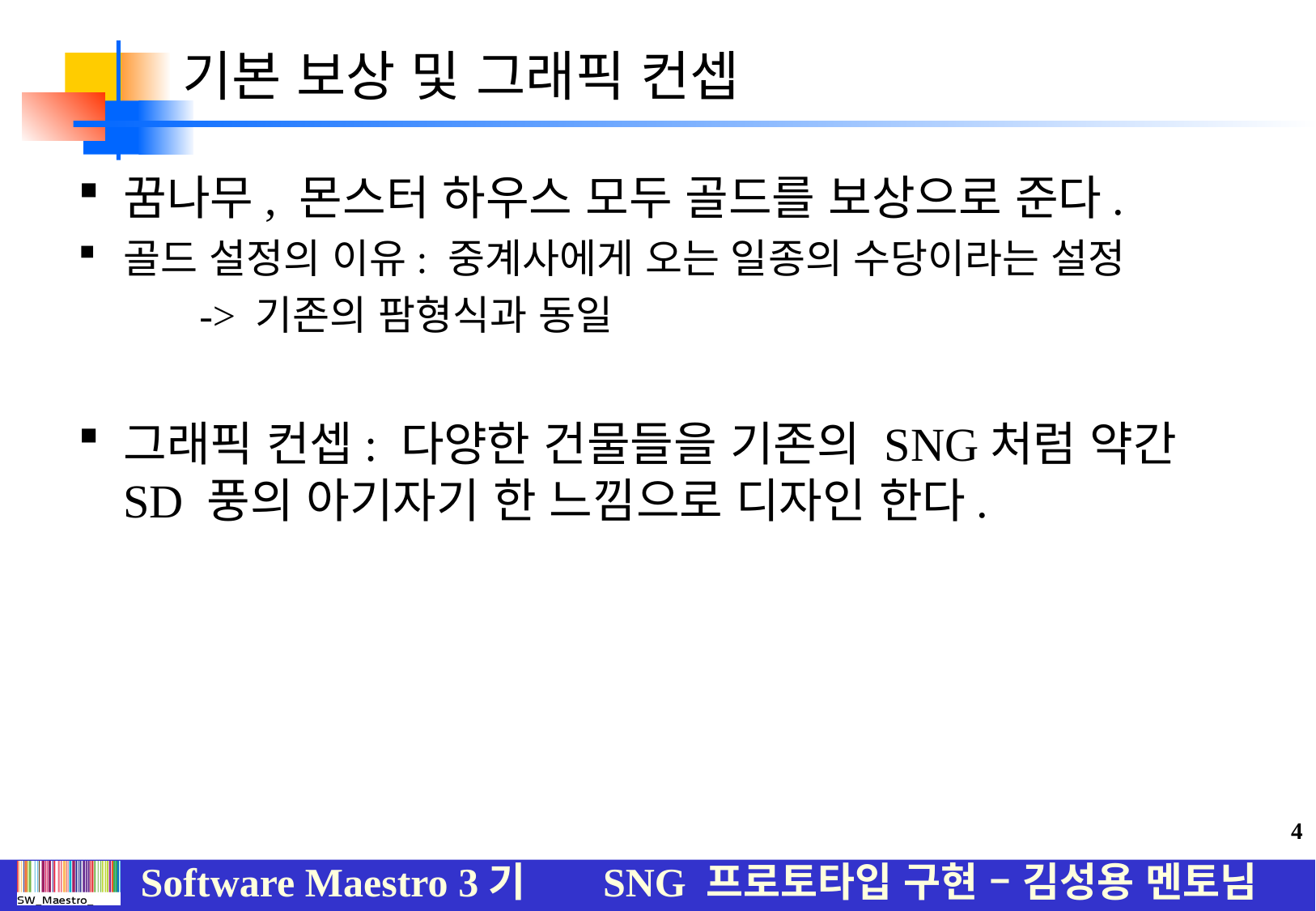

# 기본 보상 및 그래픽 컨셉
꿈나무, 몬스터 하우스 모두 골드를 보상으로 준다.
골드 설정의 이유: 중계사에게 오는 일종의 수당이라는 설정
	-> 기존의 팜형식과 동일

그래픽 컨셉: 다양한 건물들을 기존의 SNG처럼 약간 SD 풍의 아기자기 한 느낌으로 디자인 한다.

4